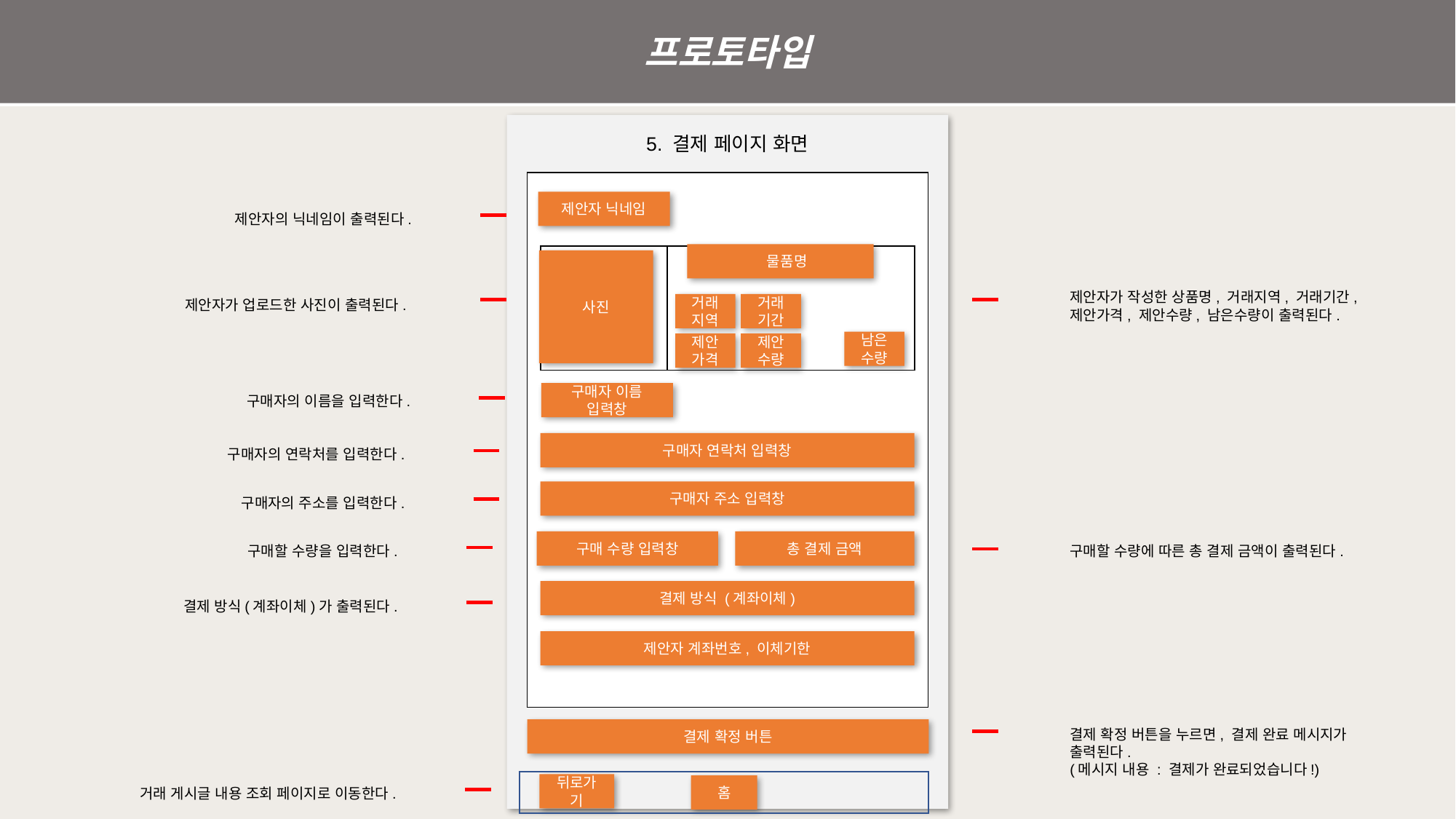

프로토타입

5. 결제 페이지 화면
|  |
| --- |
제안자 닉네임
제안자의 닉네임이 출력된다.
   물품명
| 상품 이미지 |  |
| --- | --- |
사진
제안자가 작성한 상품명, 거래지역, 거래기간,
제안가격, 제안수량, 남은수량이 출력된다.
제안자가 업로드한 사진이 출력된다.
거래지역
거래기간
제안가격
제안수량
남은수량
구매자 이름 입력창
구매자의 이름을 입력한다.
구매자 연락처 입력창
구매자의 연락처를 입력한다.
구매자 주소 입력창
구매자의 주소를 입력한다.
구매 수량 입력창
총 결제 금액
구매할 수량에 따른 총 결제 금액이 출력된다.
구매할 수량을 입력한다.
결제 방식 (계좌이체)
결제 방식(계좌이체)가 출력된다.
제안자 계좌번호, 이체기한
결제 확정 버튼
결제 확정 버튼을 누르면, 결제 완료 메시지가 출력된다.
(메시지 내용 : 결제가 완료되었습니다!)

뒤로가기
홈
거래 게시글 내용 조회 페이지로 이동한다.